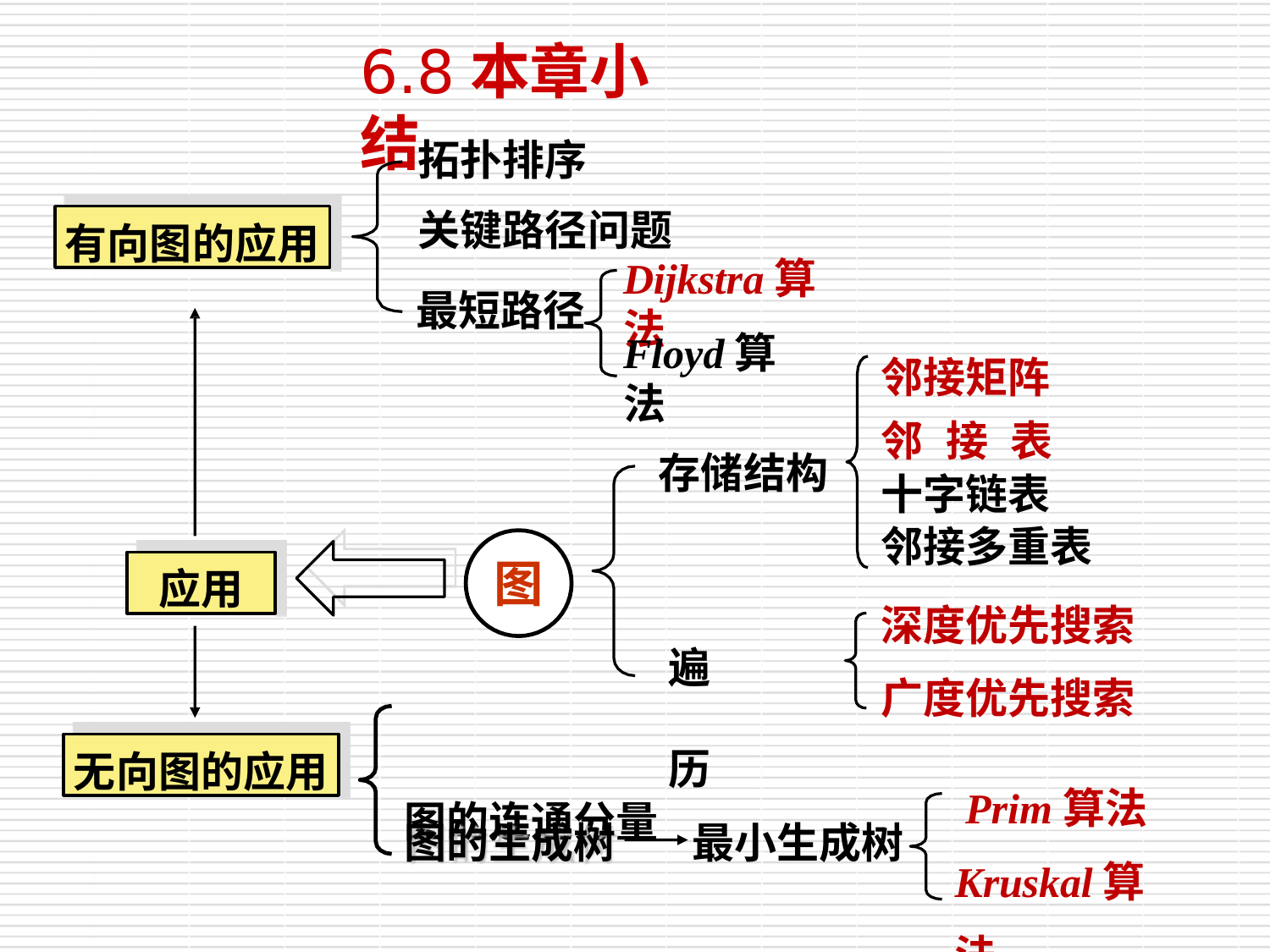

# 6.8本章小结
拓扑排序
关键路径问题

有向图的应用
Dijkstra算法

最短路径

Floyd算法
邻接矩阵
邻	接	表 十字链表 邻接多重表

存储结构

图
遍	历
图的连通分量

应用
深度优先搜索 广度优先搜索

无向图的应用
Prim算法 Kruskal算法

图的生成树	最小生成树